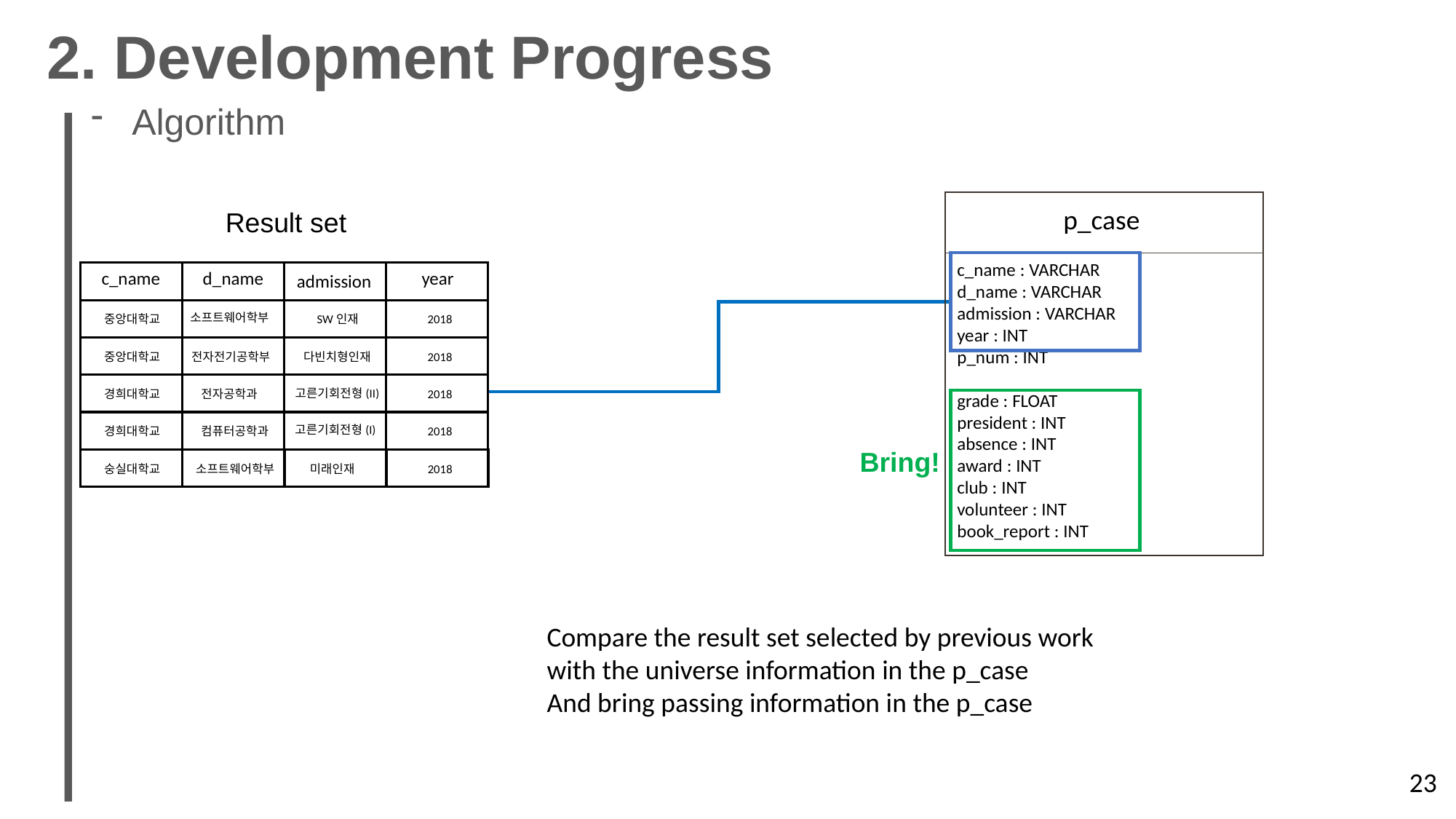

2. Development Progress
Algorithm

p_case
Result set
c_name : VARCHAR
d_name : VARCHAR
admission : VARCHAR
year : INT
p_num : INT

grade : FLOAT
president : INT
absence : INT
award : INT
club : INT
volunteer : INT
book_report : INT

c_name
year
d_name

admission

소프트웨어학부
중앙대학교
SW인재
2018

전자전기공학부
중앙대학교
2018
다빈치형인재

고른기회전형(II)
전자공학과
2018
경희대학교

고른기회전형(I)
경희대학교
2018
컴퓨터공학과

숭실대학교
미래인재
2018
소프트웨어학부

Bring!

Compare the result set selected by previous work
with the universe information in the p_case
And bring passing information in the p_case
23